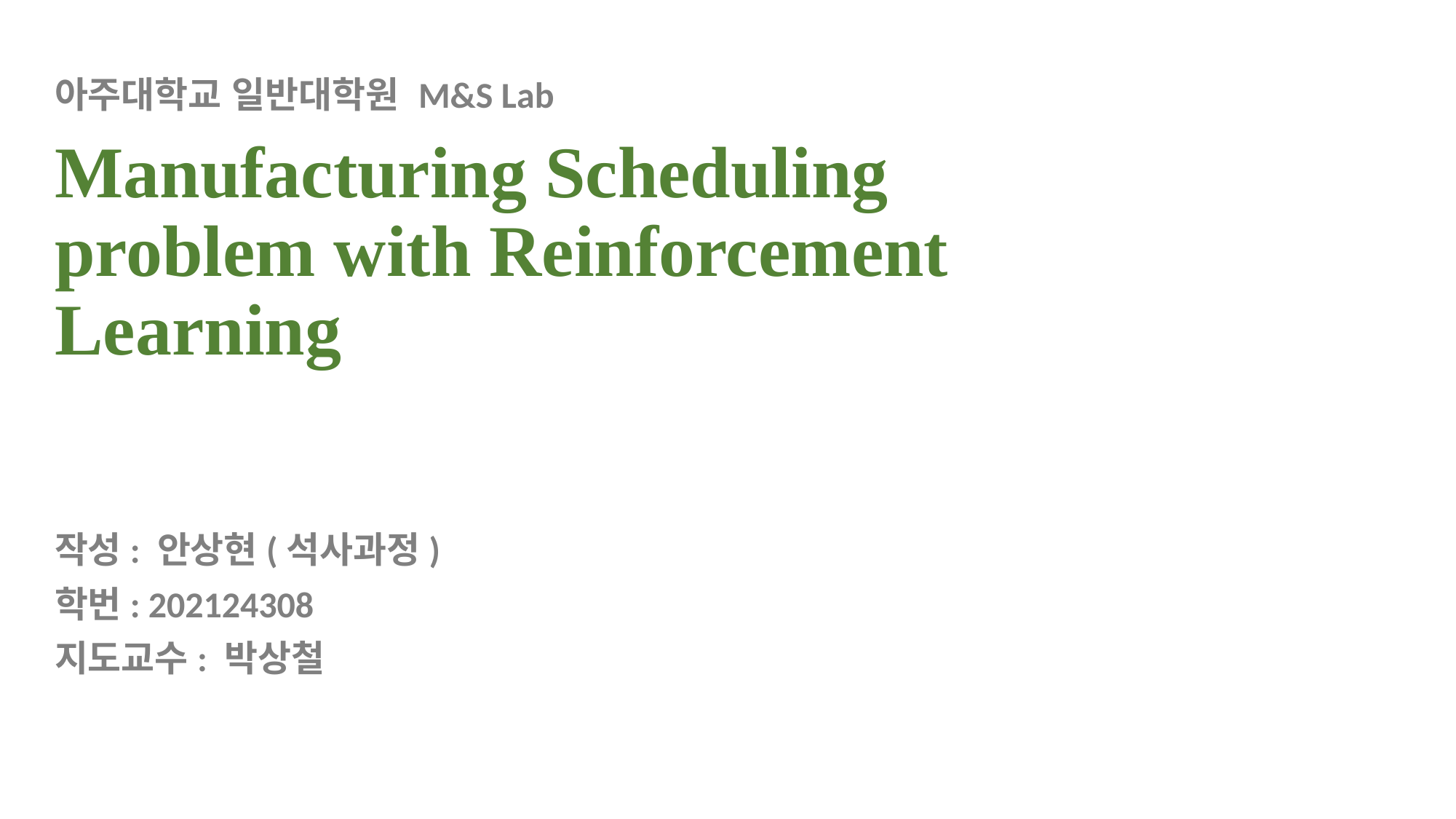

아주대학교 일반대학원 M&S Lab
# Manufacturing Scheduling problem with Reinforcement Learning
작성: 안상현(석사과정)
학번: 202124308
지도교수: 박상철